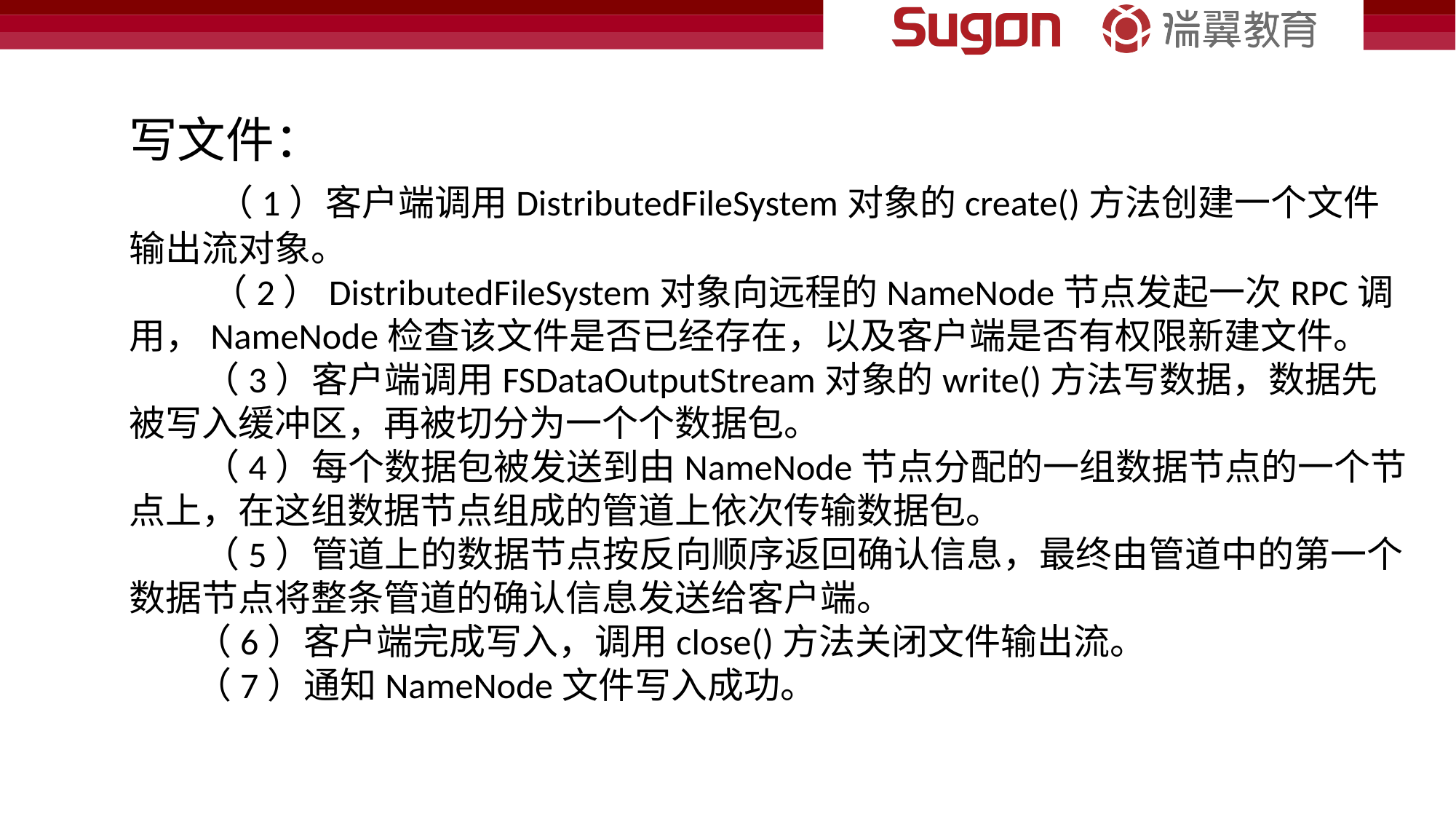

写文件：
        （1）客户端调用DistributedFileSystem对象的create()方法创建一个文件输出流对象。
         （2）DistributedFileSystem对象向远程的NameNode节点发起一次RPC调用，NameNode检查该文件是否已经存在，以及客户端是否有权限新建文件。
        （3）客户端调用FSDataOutputStream对象的write()方法写数据，数据先被写入缓冲区，再被切分为一个个数据包。
        （4）每个数据包被发送到由NameNode节点分配的一组数据节点的一个节点上，在这组数据节点组成的管道上依次传输数据包。
        （5）管道上的数据节点按反向顺序返回确认信息，最终由管道中的第一个数据节点将整条管道的确认信息发送给客户端。
       （6）客户端完成写入，调用close()方法关闭文件输出流。
       （7）通知NameNode文件写入成功。